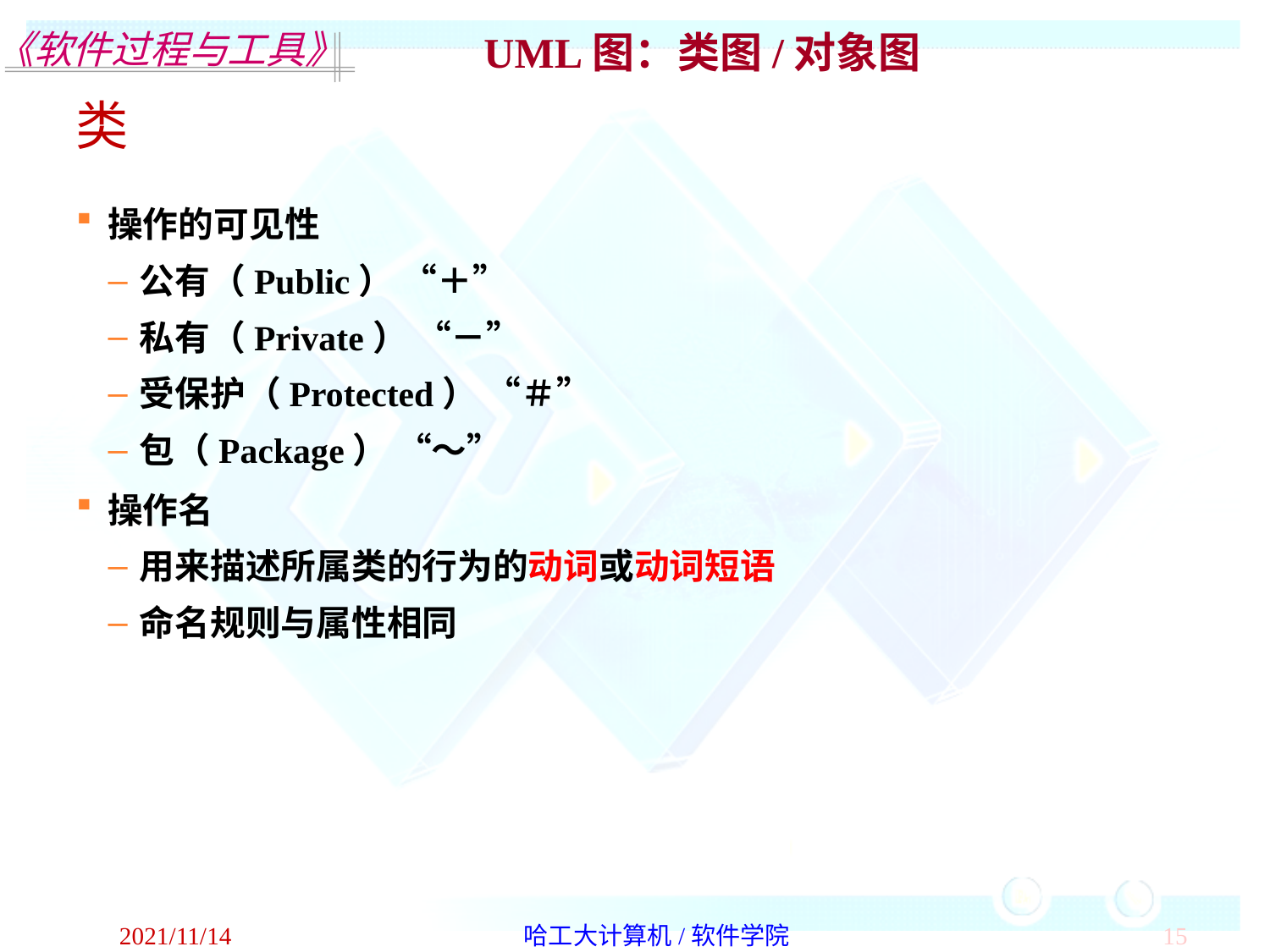

UML图：类图/对象图
类
操作的可见性
公有（Public） “＋”
私有（Private） “－”
受保护（Protected） “＃”
包（Package） “～”
操作名
用来描述所属类的行为的动词或动词短语
命名规则与属性相同